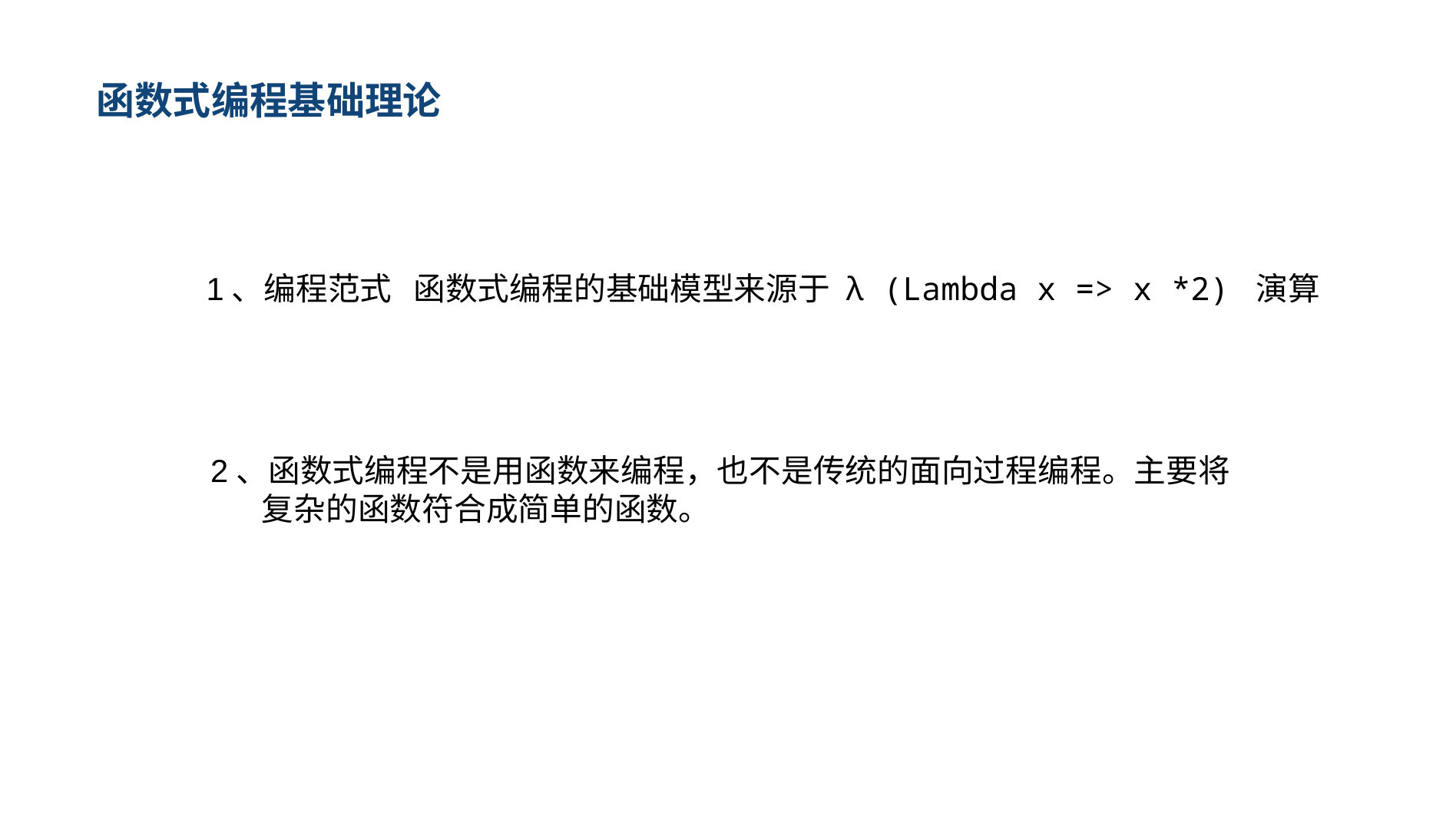

函数式编程基础理论
1、编程范式   函数式编程的基础模型来源于 λ (Lambda x => x *2) 演算
 2、函数式编程不是用函数来编程，也不是传统的面向过程编程。主要将       ff    复杂的函数符合成简单的函数。